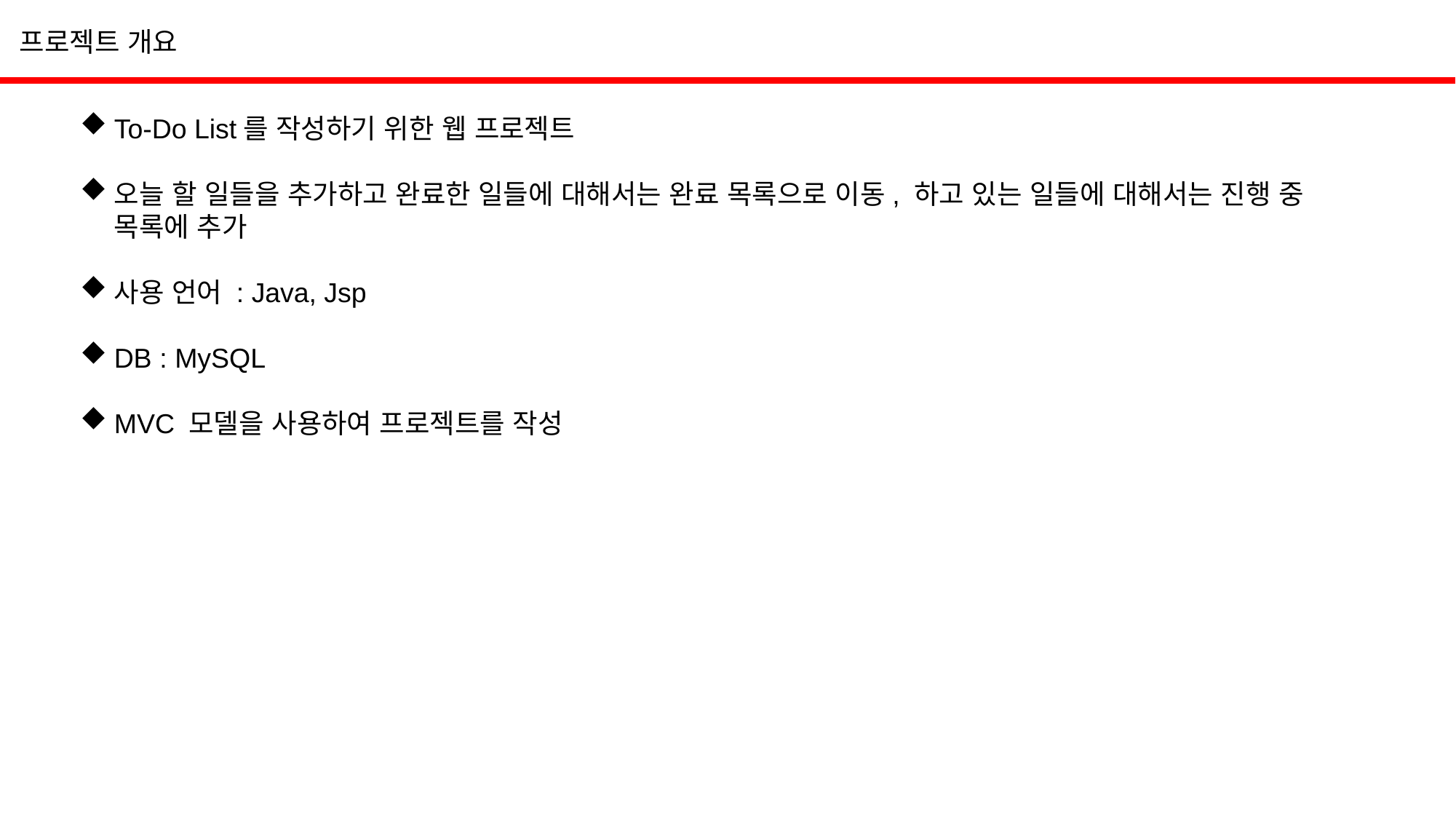

프로젝트 개요

To-Do List를 작성하기 위한 웹 프로젝트
오늘 할 일들을 추가하고 완료한 일들에 대해서는 완료 목록으로 이동, 하고 있는 일들에 대해서는 진행 중
목록에 추가
사용 언어 : Java, Jsp
DB : MySQL
MVC 모델을 사용하여 프로젝트를 작성